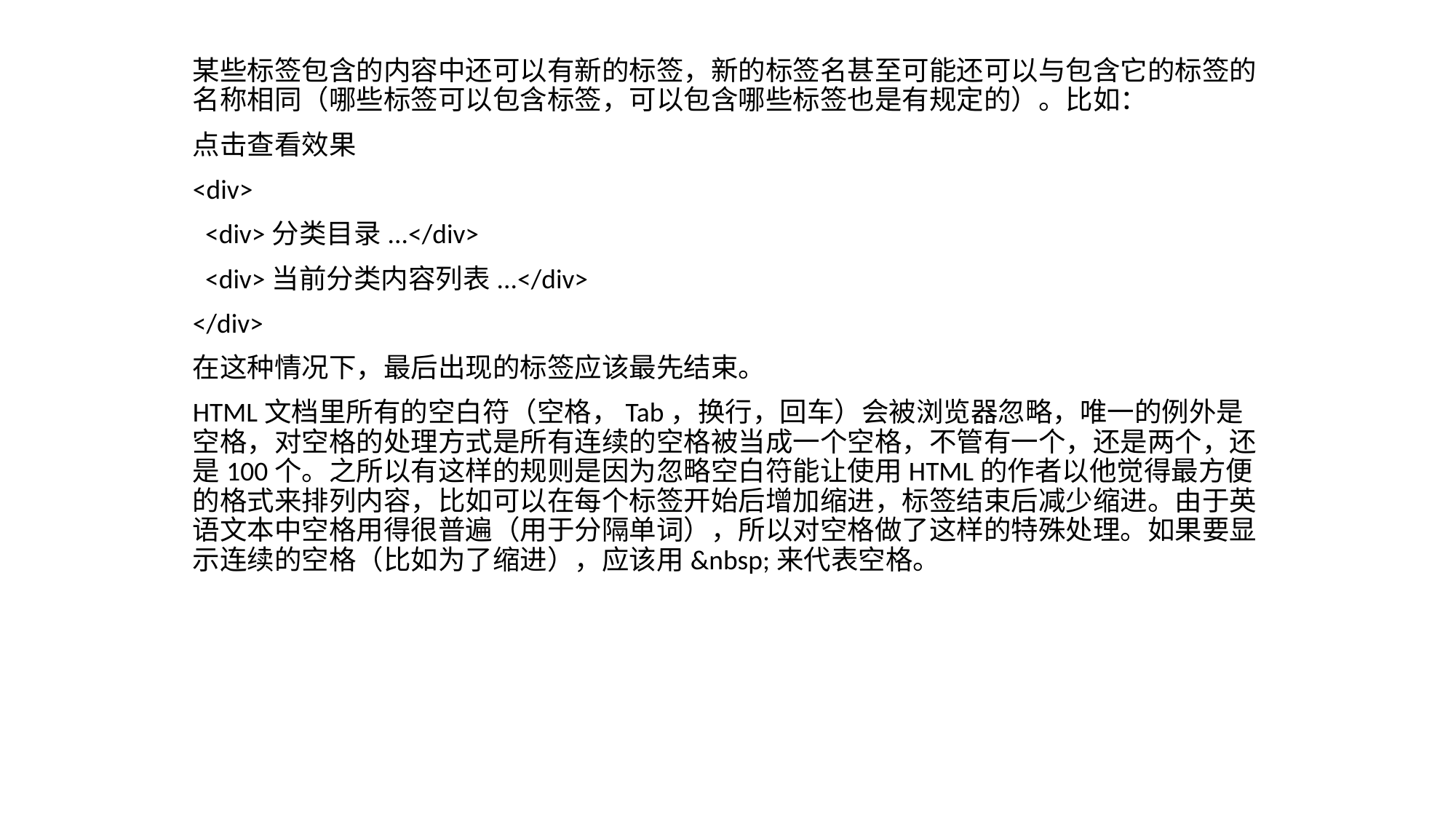

某些标签包含的内容中还可以有新的标签，新的标签名甚至可能还可以与包含它的标签的名称相同（哪些标签可以包含标签，可以包含哪些标签也是有规定的）。比如：
点击查看效果
<div>
  <div>分类目录...</div>
  <div>当前分类内容列表...</div>
</div>
在这种情况下，最后出现的标签应该最先结束。
HTML文档里所有的空白符（空格，Tab，换行，回车）会被浏览器忽略，唯一的例外是空格，对空格的处理方式是所有连续的空格被当成一个空格，不管有一个，还是两个，还是100个。之所以有这样的规则是因为忽略空白符能让使用HTML的作者以他觉得最方便的格式来排列内容，比如可以在每个标签开始后增加缩进，标签结束后减少缩进。由于英语文本中空格用得很普遍（用于分隔单词），所以对空格做了这样的特殊处理。如果要显示连续的空格（比如为了缩进），应该用&nbsp;来代表空格。